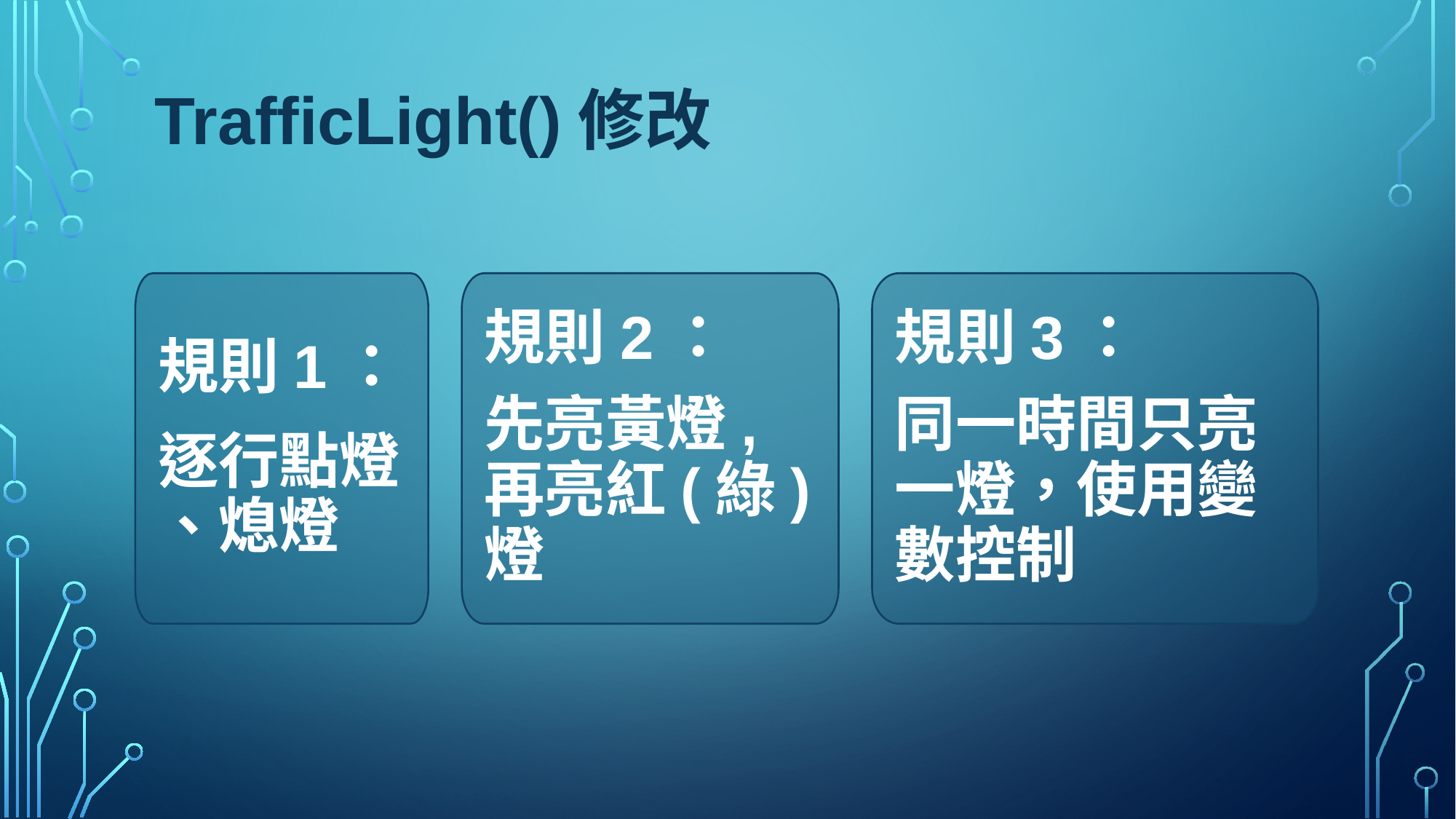

# TrafficLight()修改
規則1：
逐行點燈
、熄燈
規則2：
先亮黃燈,再亮紅(綠)燈
規則3：
同一時間只亮一燈，使用變數控制